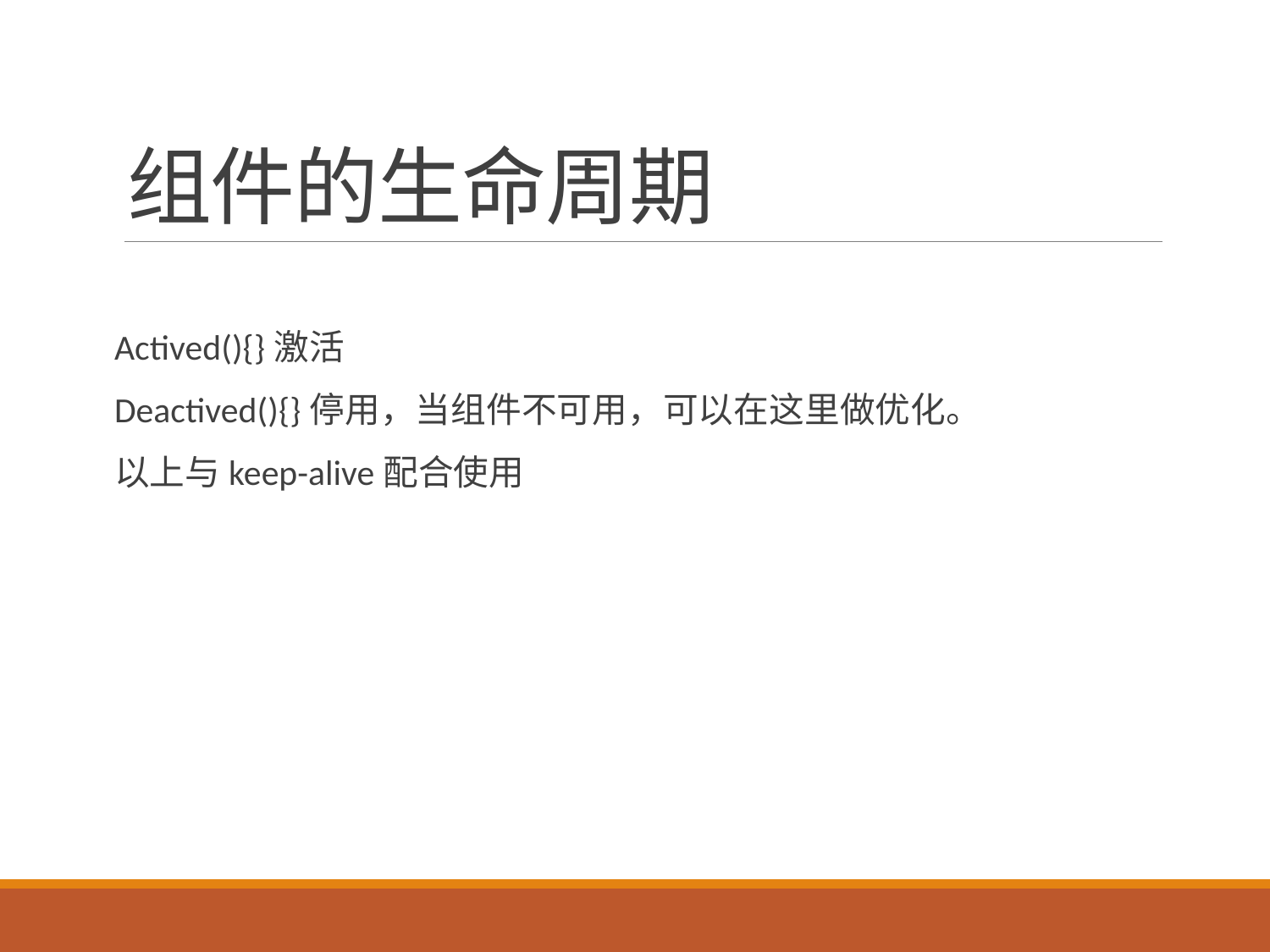

# 组件的生命周期

Actived(){}激活
Deactived(){}停用，当组件不可用，可以在这里做优化。
以上与keep-alive配合使用